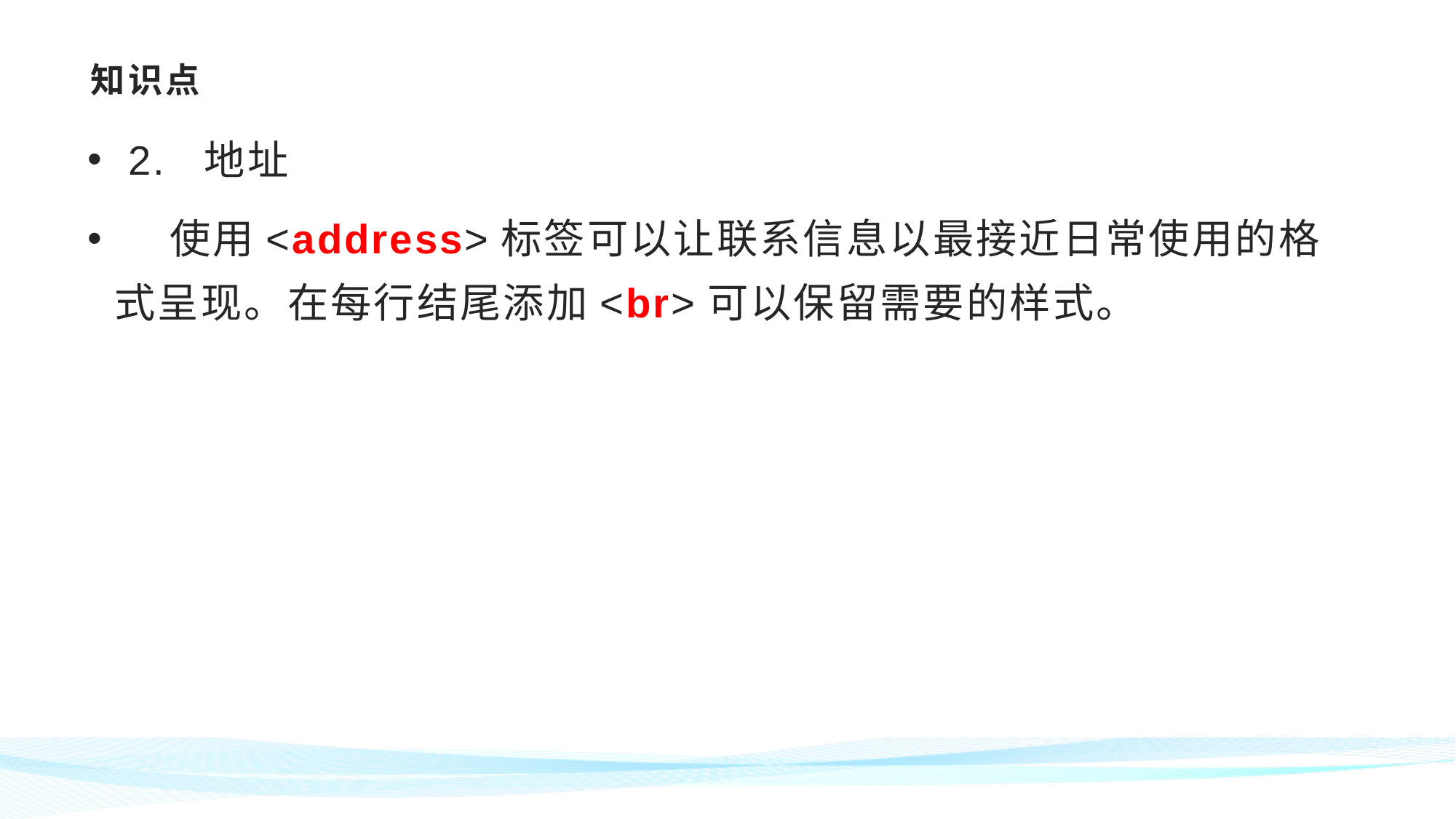

# 知识点
 2.  地址
    使用<address>标签可以让联系信息以最接近日常使用的格式呈现。在每行结尾添加<br>可以保留需要的样式。